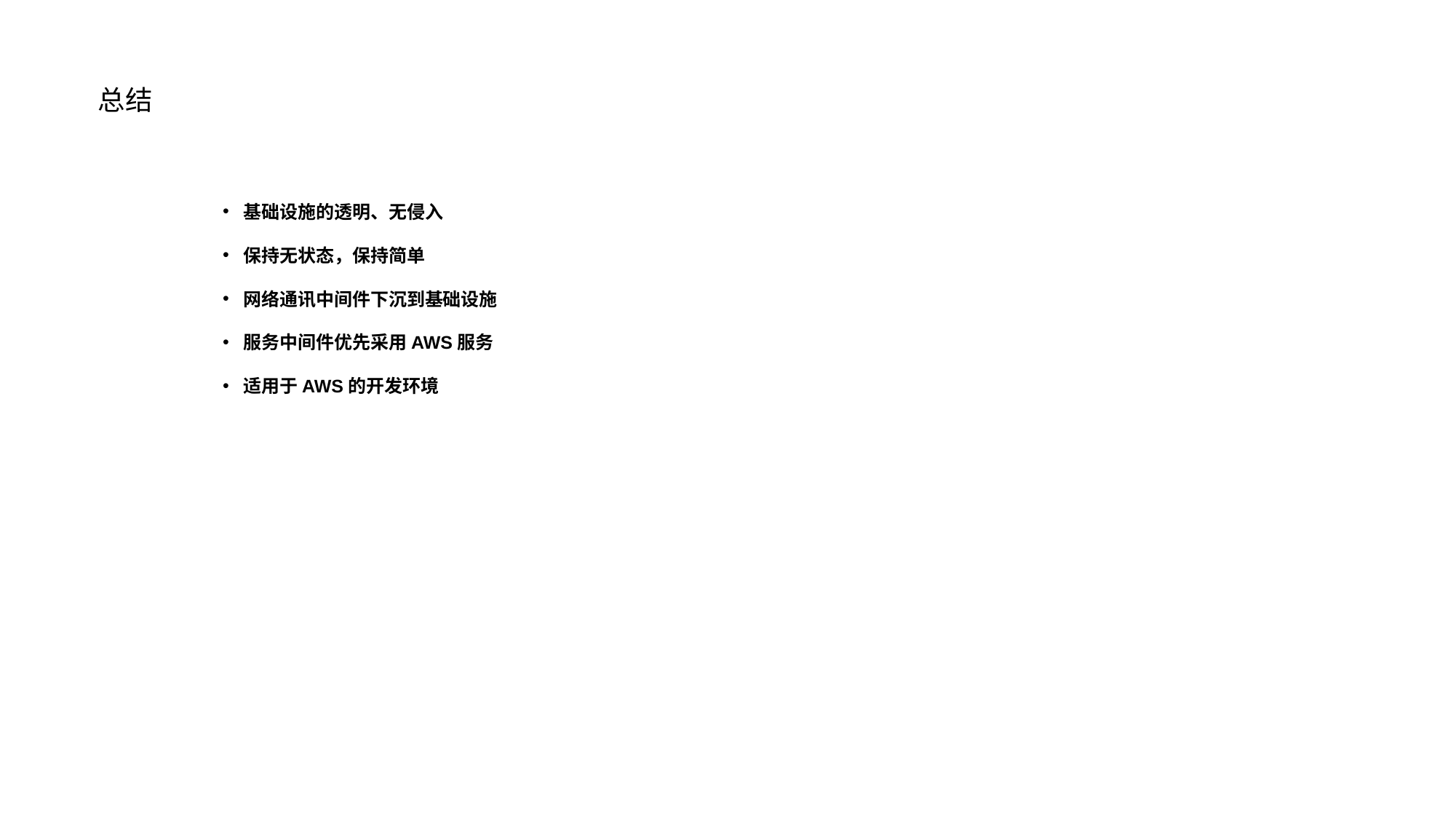

总结
基础设施的透明、无侵入

保持无状态，保持简单

网络通讯中间件下沉到基础设施

服务中间件优先采用AWS服务

适用于AWS的开发环境